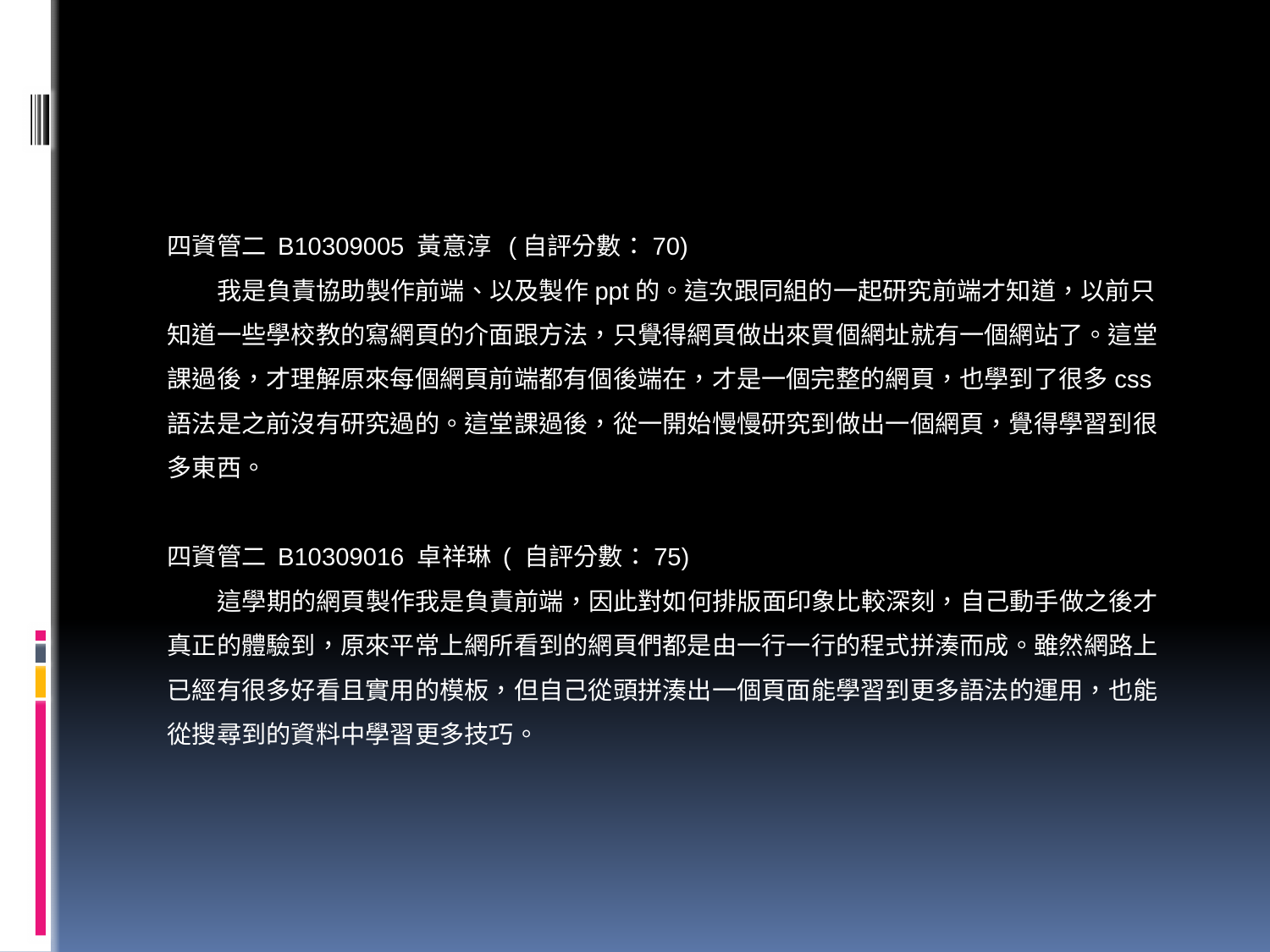

#
四資管二 B10309005 黃意淳  (自評分數：70)
        我是負責協助製作前端、以及製作ppt的。這次跟同組的一起研究前端才知道，以前只知道一些學校教的寫網頁的介面跟方法，只覺得網頁做出來買個網址就有一個網站了。這堂課過後，才理解原來每個網頁前端都有個後端在，才是一個完整的網頁，也學到了很多css語法是之前沒有研究過的。這堂課過後，從一開始慢慢研究到做出一個網頁，覺得學習到很多東西。

四資管二 B10309016 卓祥琳 ( 自評分數：75)
        這學期的網頁製作我是負責前端，因此對如何排版面印象比較深刻，自己動手做之後才真正的體驗到，原來平常上網所看到的網頁們都是由一行一行的程式拼湊而成。雖然網路上已經有很多好看且實用的模板，但自己從頭拼湊出一個頁面能學習到更多語法的運用，也能從搜尋到的資料中學習更多技巧。